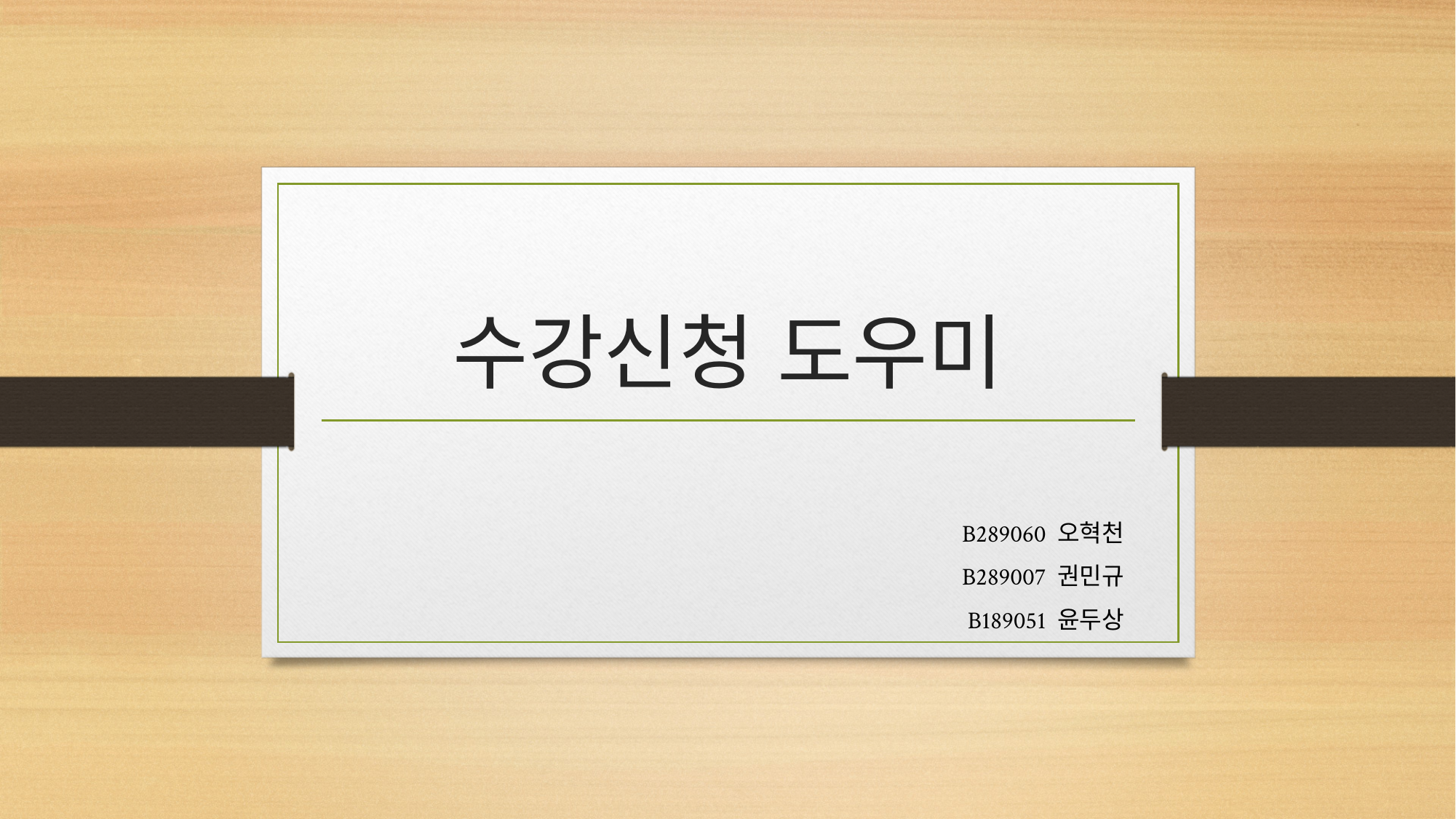

# 수강신청 도우미
B289060 오혁천
B289007 권민규
B189051 윤두상